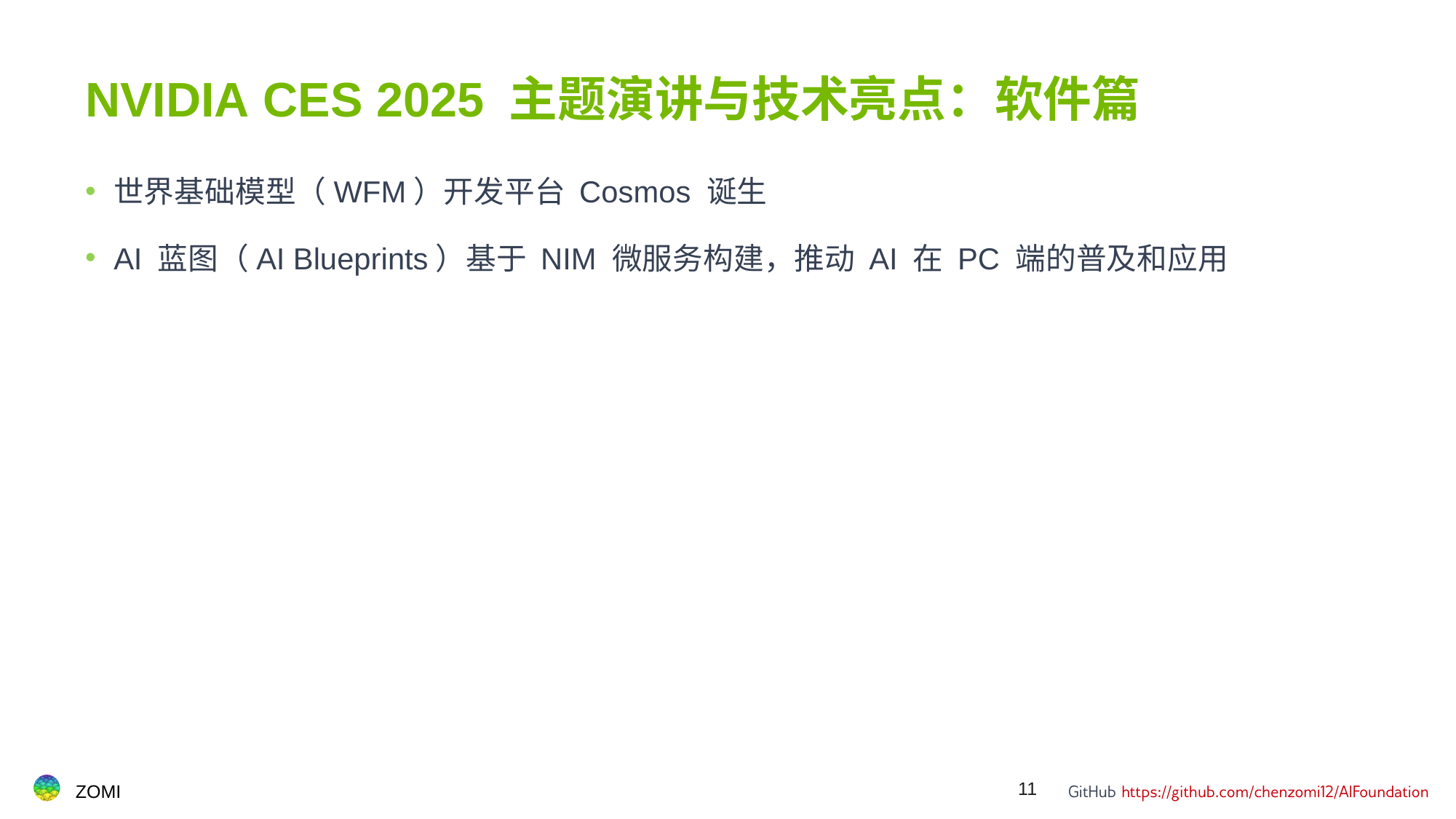

# NVIDIA CES 2025 主题演讲与技术亮点：软件篇
世界基础模型（WFM）开发平台 Cosmos 诞生
AI 蓝图（AI Blueprints）基于 NIM 微服务构建，推动 AI 在 PC 端的普及和应用